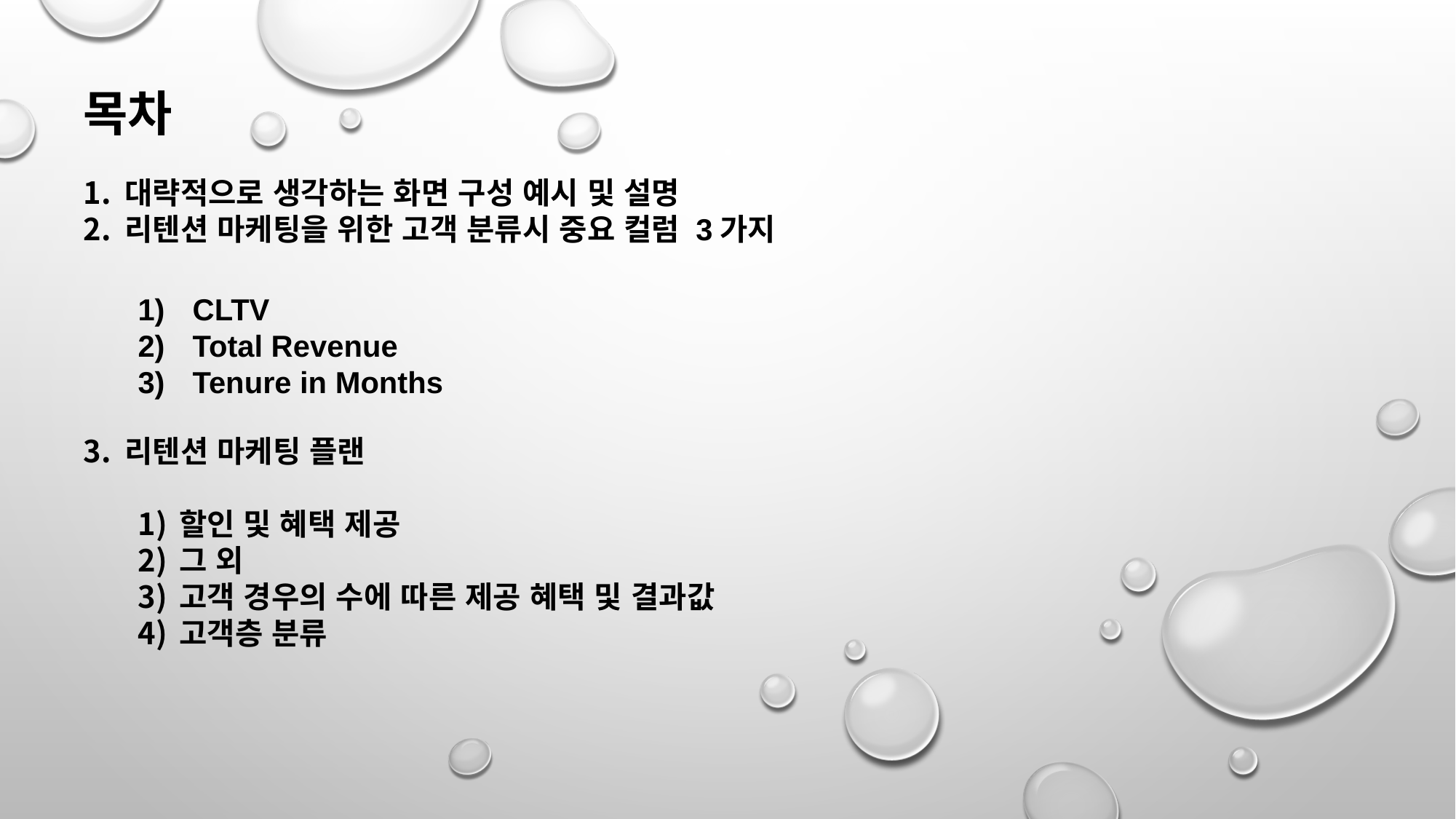

목차

대략적으로 생각하는 화면 구성 예시 및 설명
리텐션 마케팅을 위한 고객 분류시 중요 컬럼 3가지
CLTV
Total Revenue
Tenure in Months

리텐션 마케팅 플랜
할인 및 혜택 제공
그 외
고객 경우의 수에 따른 제공 혜택 및 결과값
고객층 분류